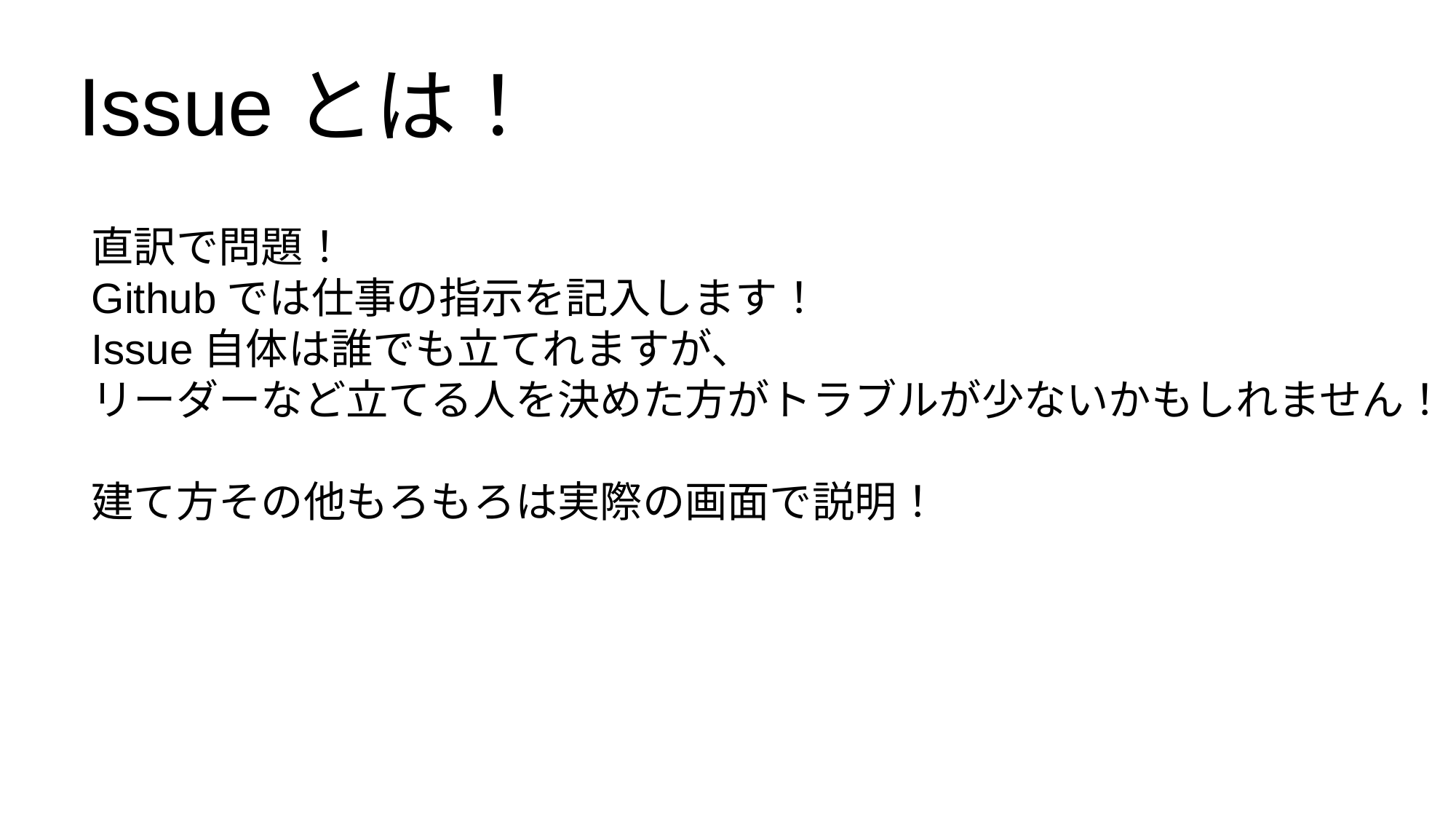

Issueとは！
直訳で問題！
Githubでは仕事の指示を記入します！
Issue自体は誰でも立てれますが、
リーダーなど立てる人を決めた方がトラブルが少ないかもしれません！

建て方その他もろもろは実際の画面で説明！